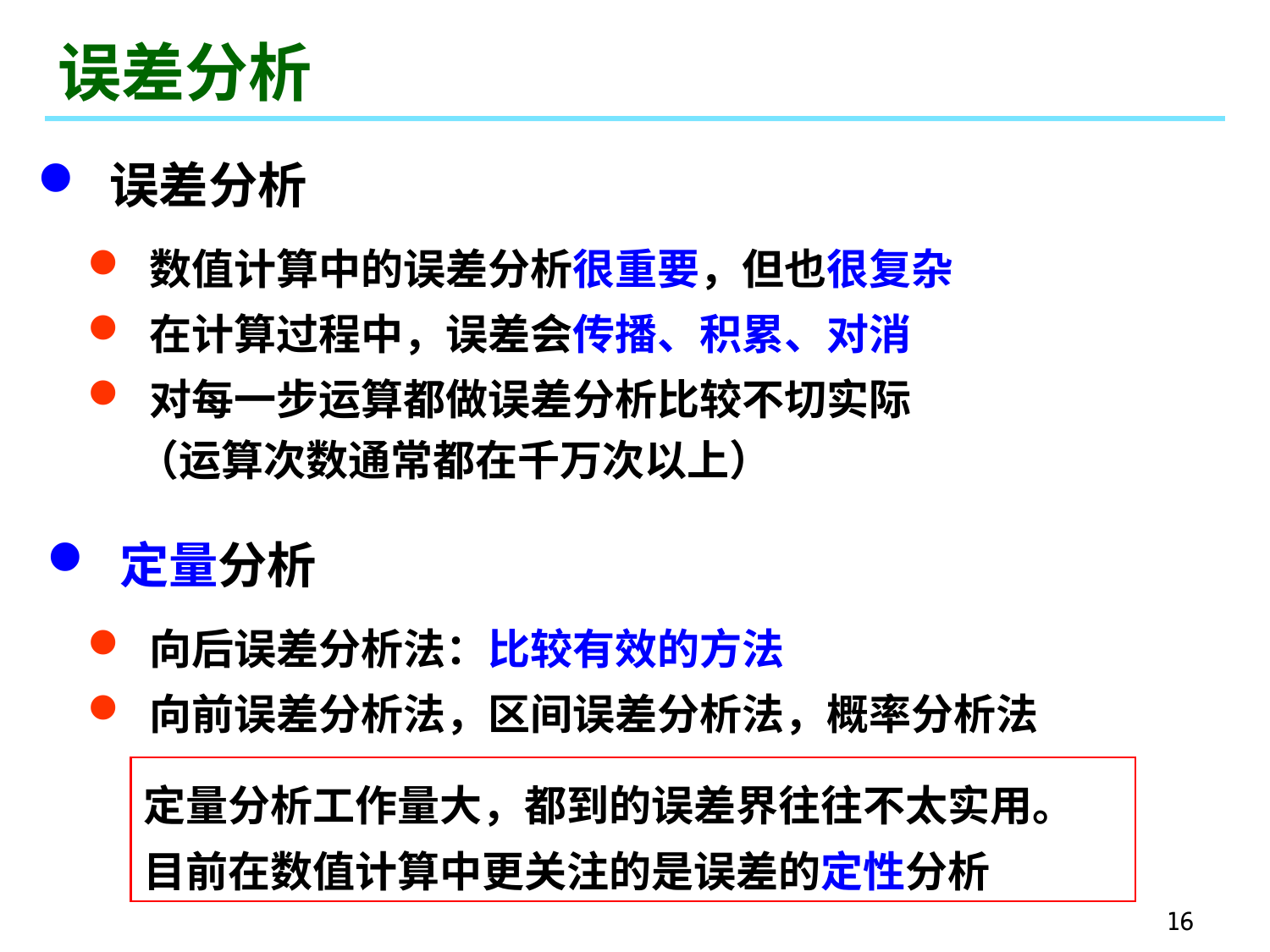

# 误差分析
 误差分析
 数值计算中的误差分析很重要，但也很复杂
 在计算过程中，误差会传播、积累、对消
 对每一步运算都做误差分析比较不切实际
  （运算次数通常都在千万次以上）
 定量分析
 向后误差分析法：比较有效的方法
 向前误差分析法，区间误差分析法，概率分析法
定量分析工作量大，都到的误差界往往不太实用。
目前在数值计算中更关注的是误差的定性分析
16